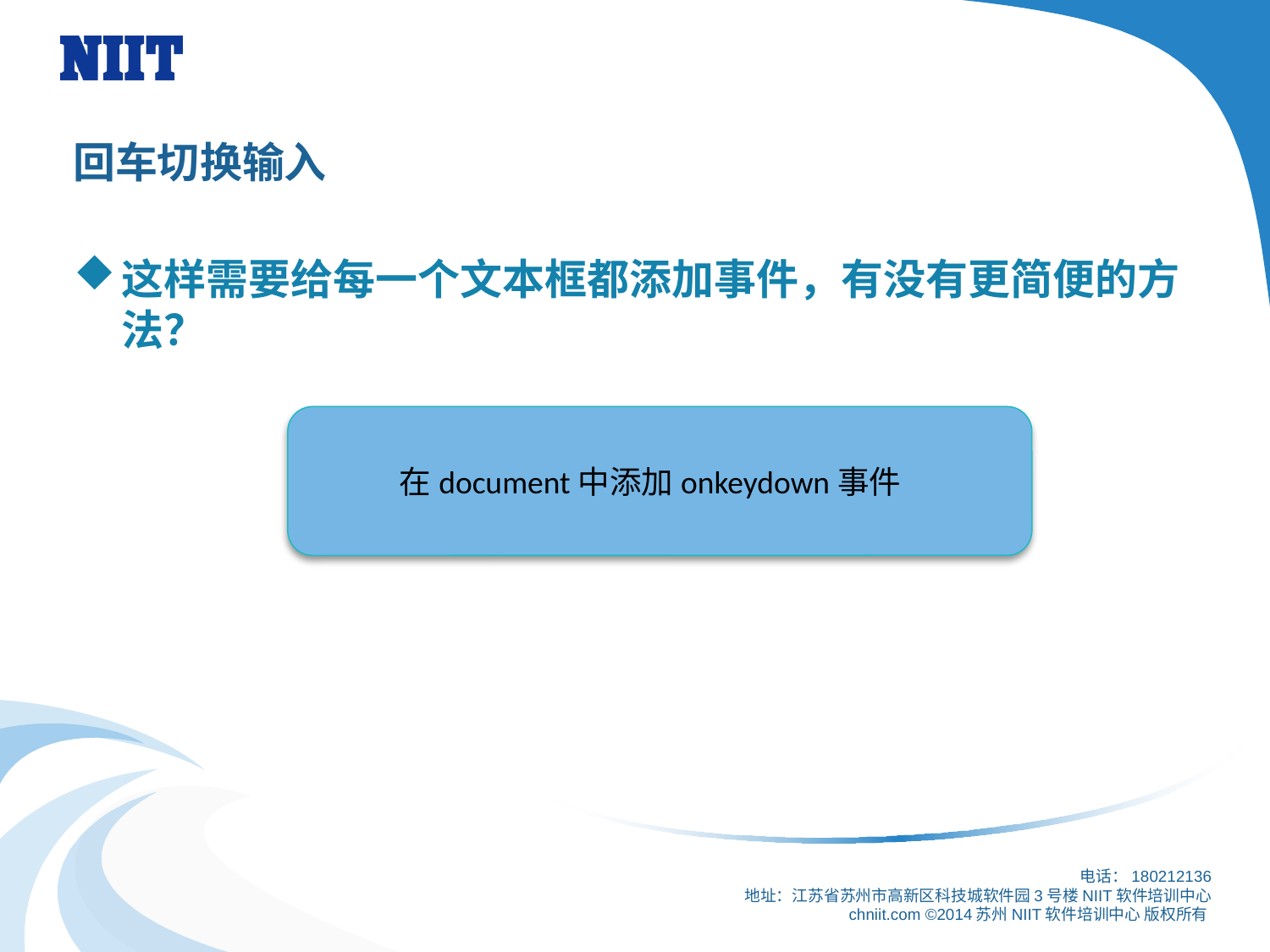

# 回车切换输入
这样需要给每一个文本框都添加事件，有没有更简便的方法？

在document中添加onkeydown事件